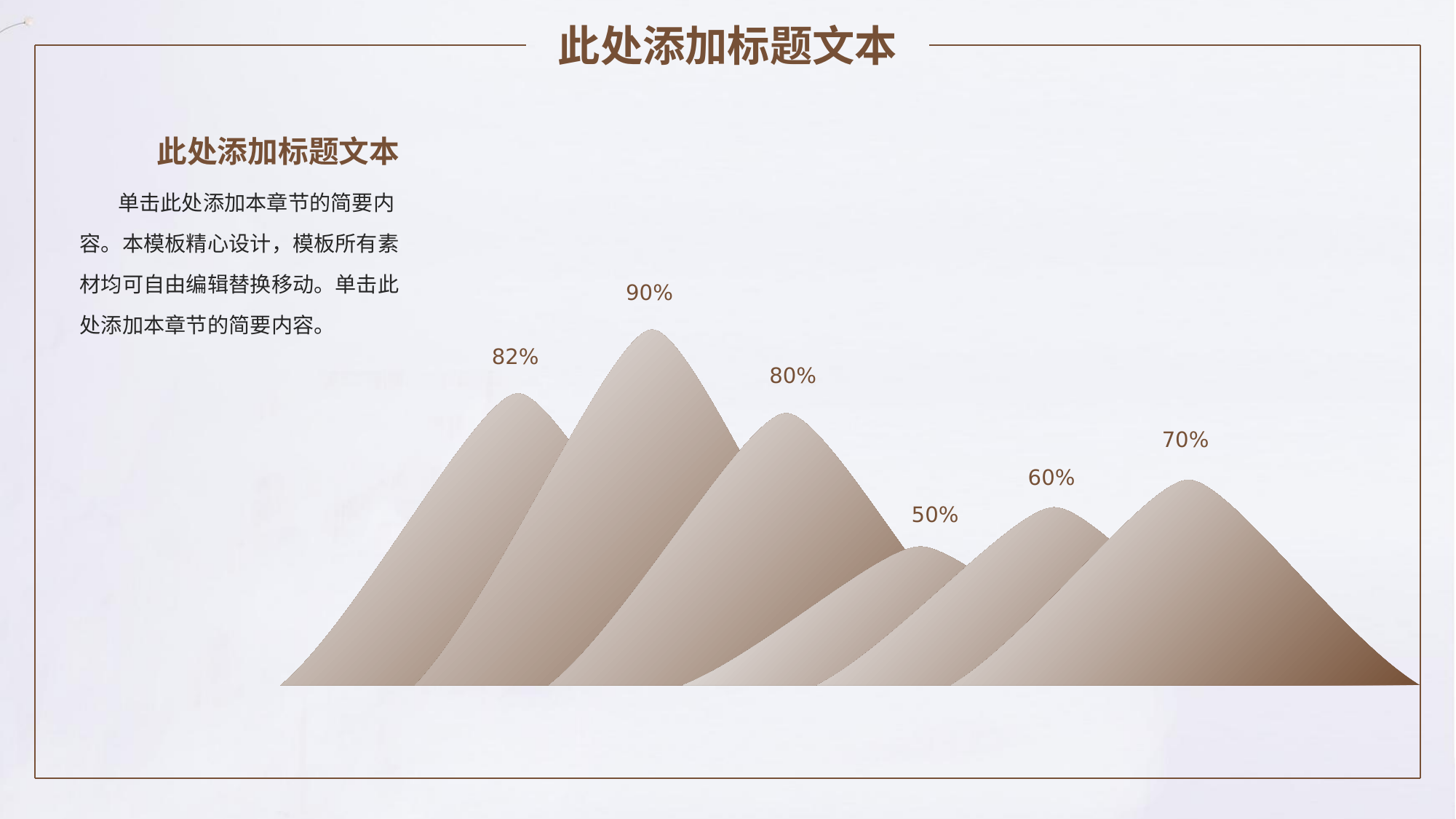

此处添加标题文本
此处添加标题文本
       单击此处添加本章节的简要内容。本模板精心设计，模板所有素材均可自由编辑替换移动。单击此处添加本章节的简要内容。
90%

82%
80%
70%
60%
50%